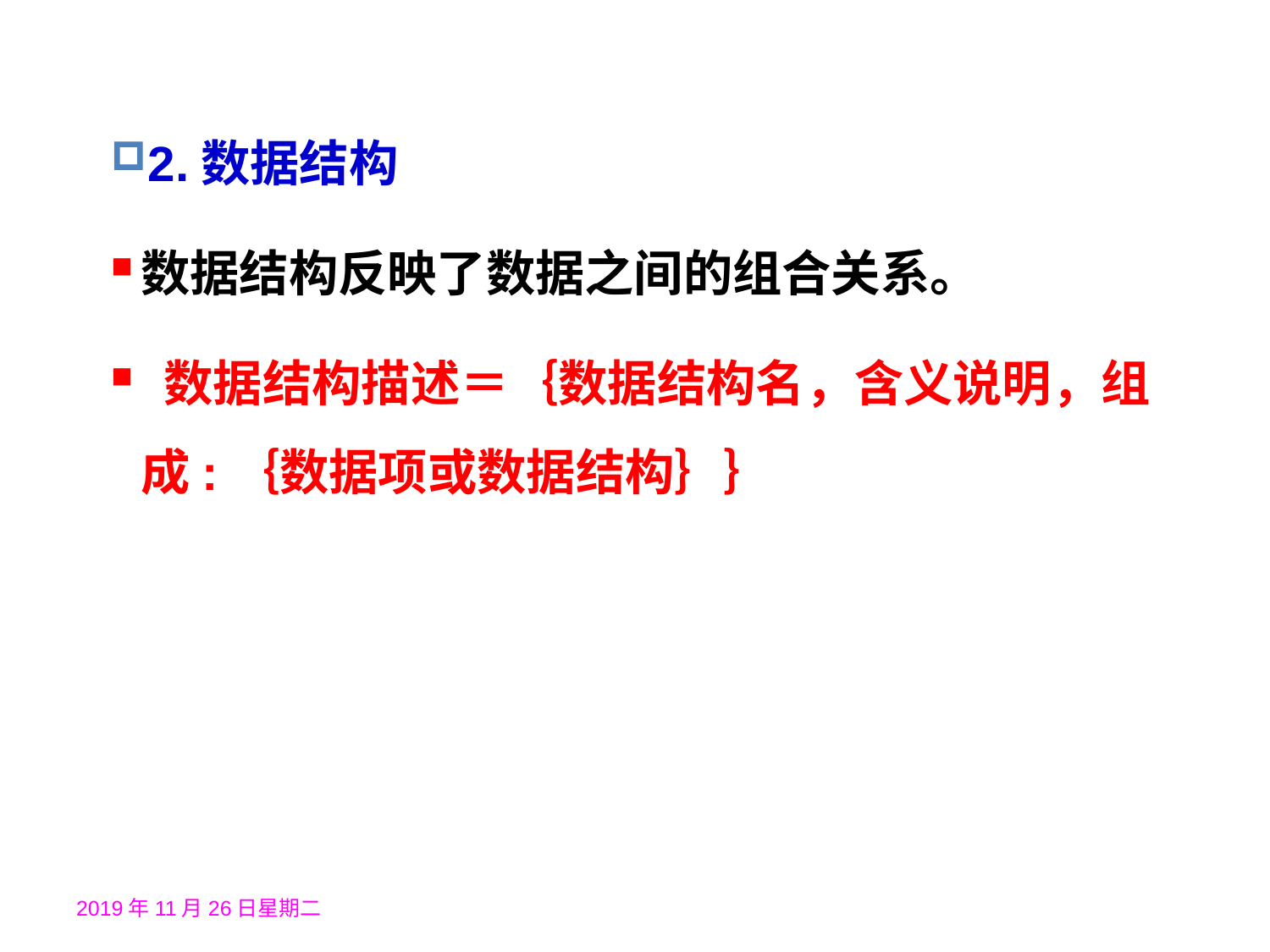

2.数据结构
数据结构反映了数据之间的组合关系。
 数据结构描述＝｛数据结构名，含义说明，组成:｛数据项或数据结构｝｝
2019年11月26日星期二